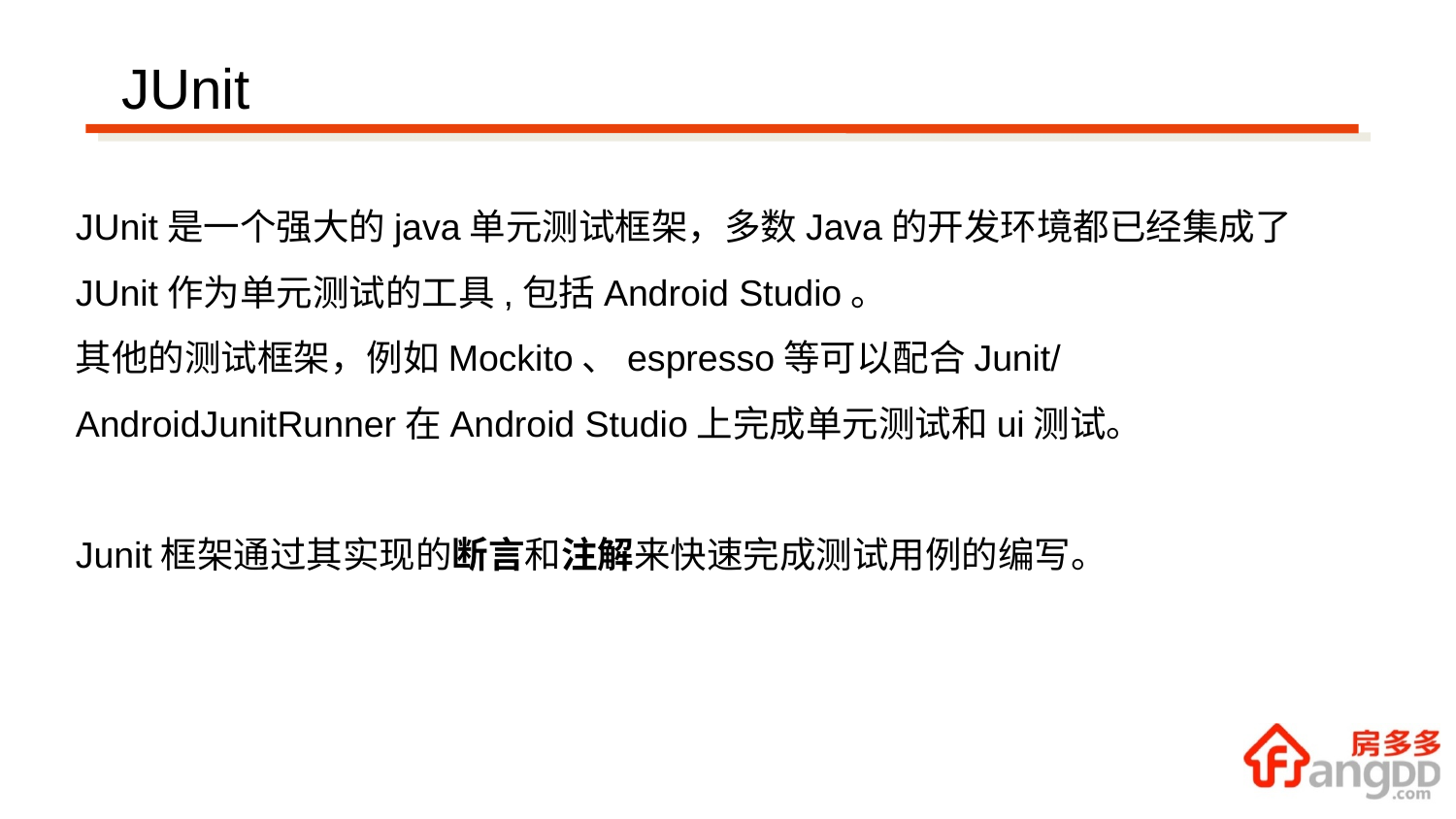

JUnit

JUnit是一个强大的java单元测试框架，多数Java的开发环境都已经集成了JUnit作为单元测试的工具,包括Android Studio。
其他的测试框架，例如Mockito、espresso等可以配合Junit/AndroidJunitRunner在Android Studio上完成单元测试和ui测试。

Junit框架通过其实现的断言和注解来快速完成测试用例的编写。